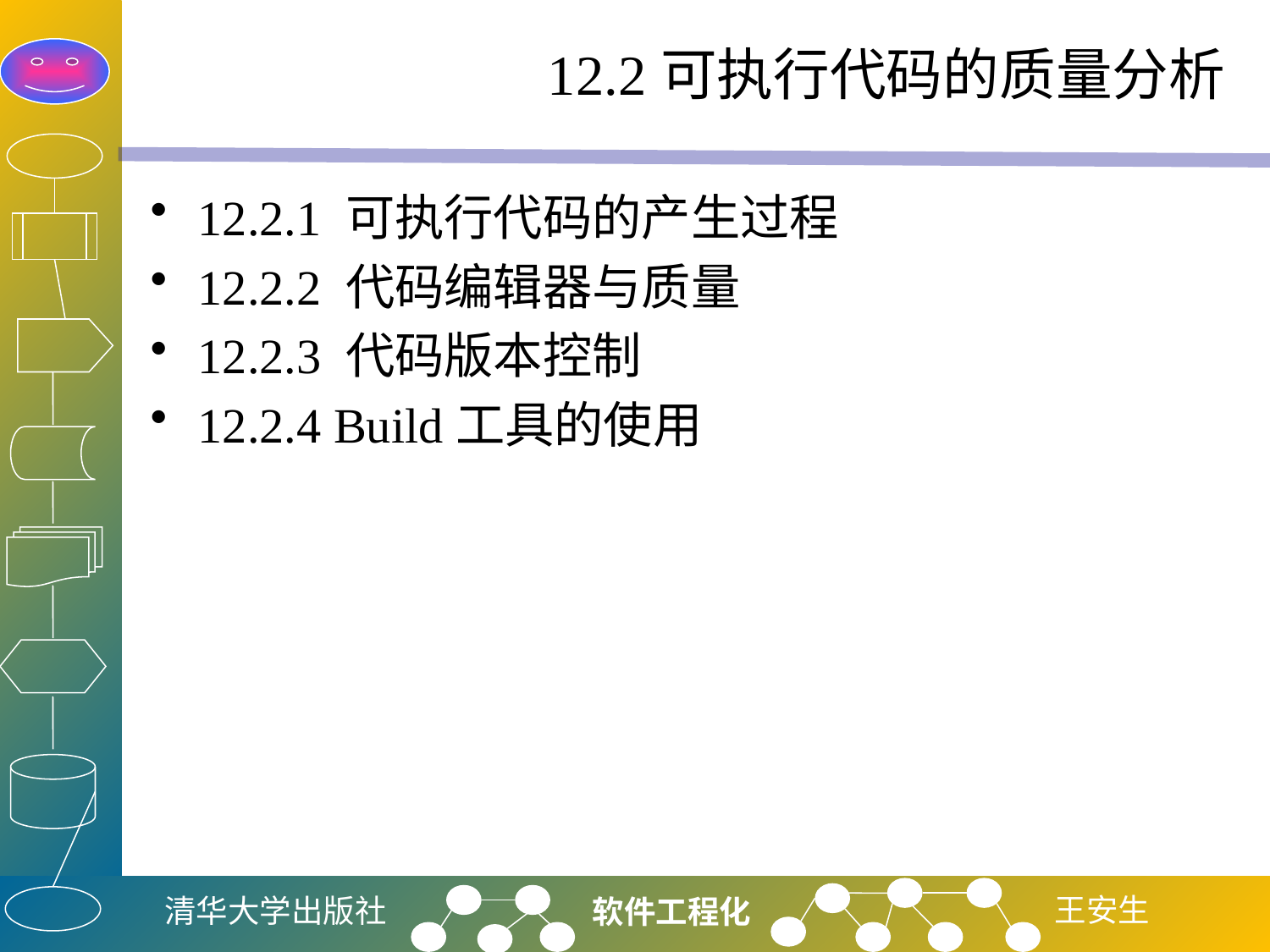

# 12.2可执行代码的质量分析
12.2.1 可执行代码的产生过程
12.2.2 代码编辑器与质量
12.2.3 代码版本控制
12.2.4 Build工具的使用